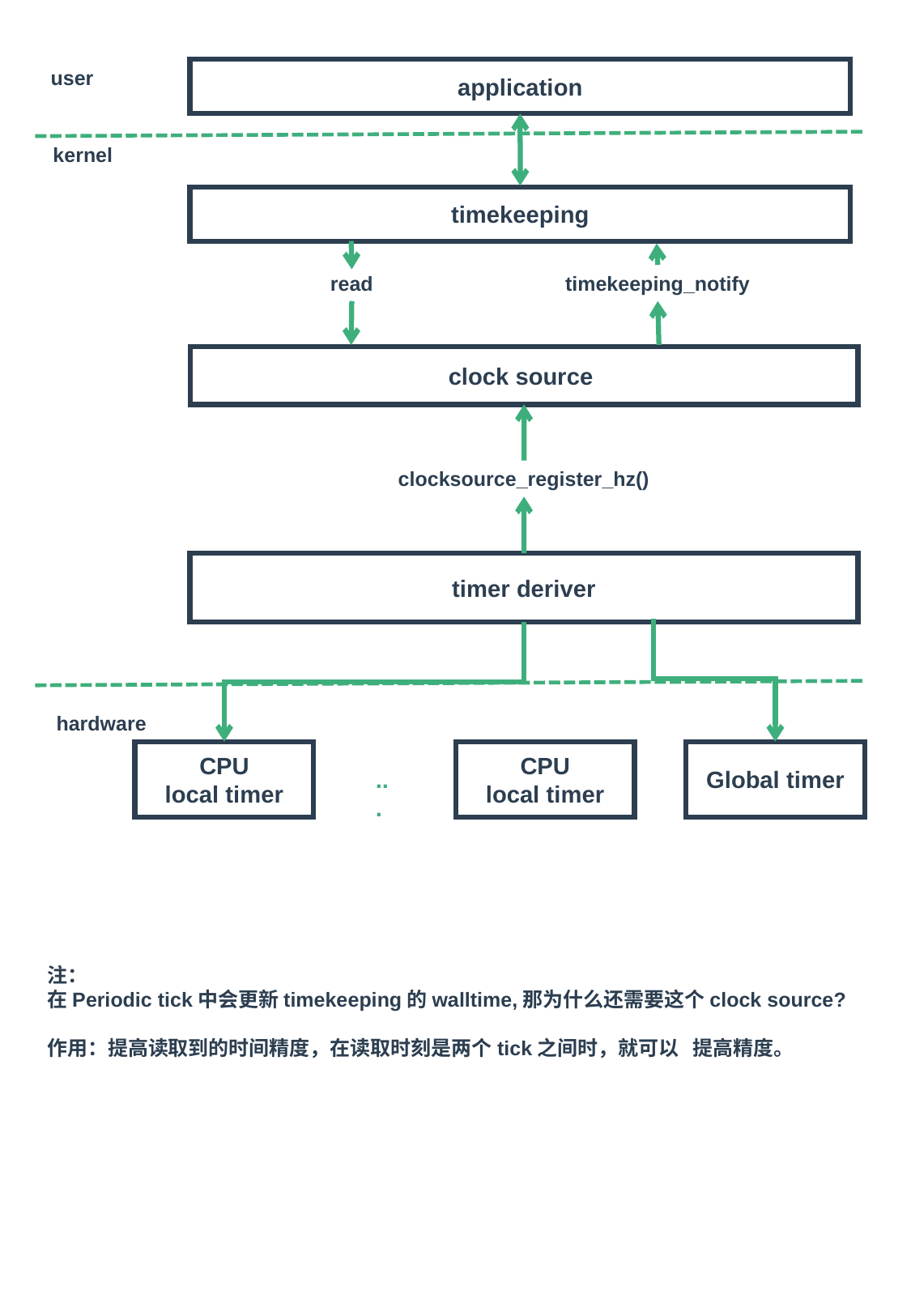

user
application
kernel
timekeeping
read
timekeeping_notify
clock source
clocksource_register_hz()
timer deriver
hardware
CPU
local timer
CPU
local timer
Global timer
...
注：
在Periodic tick中会更新timekeeping的walltime,那为什么还需要这个clock source?

作用：提高读取到的时间精度，在读取时刻是两个tick之间时，就可以   提高精度。